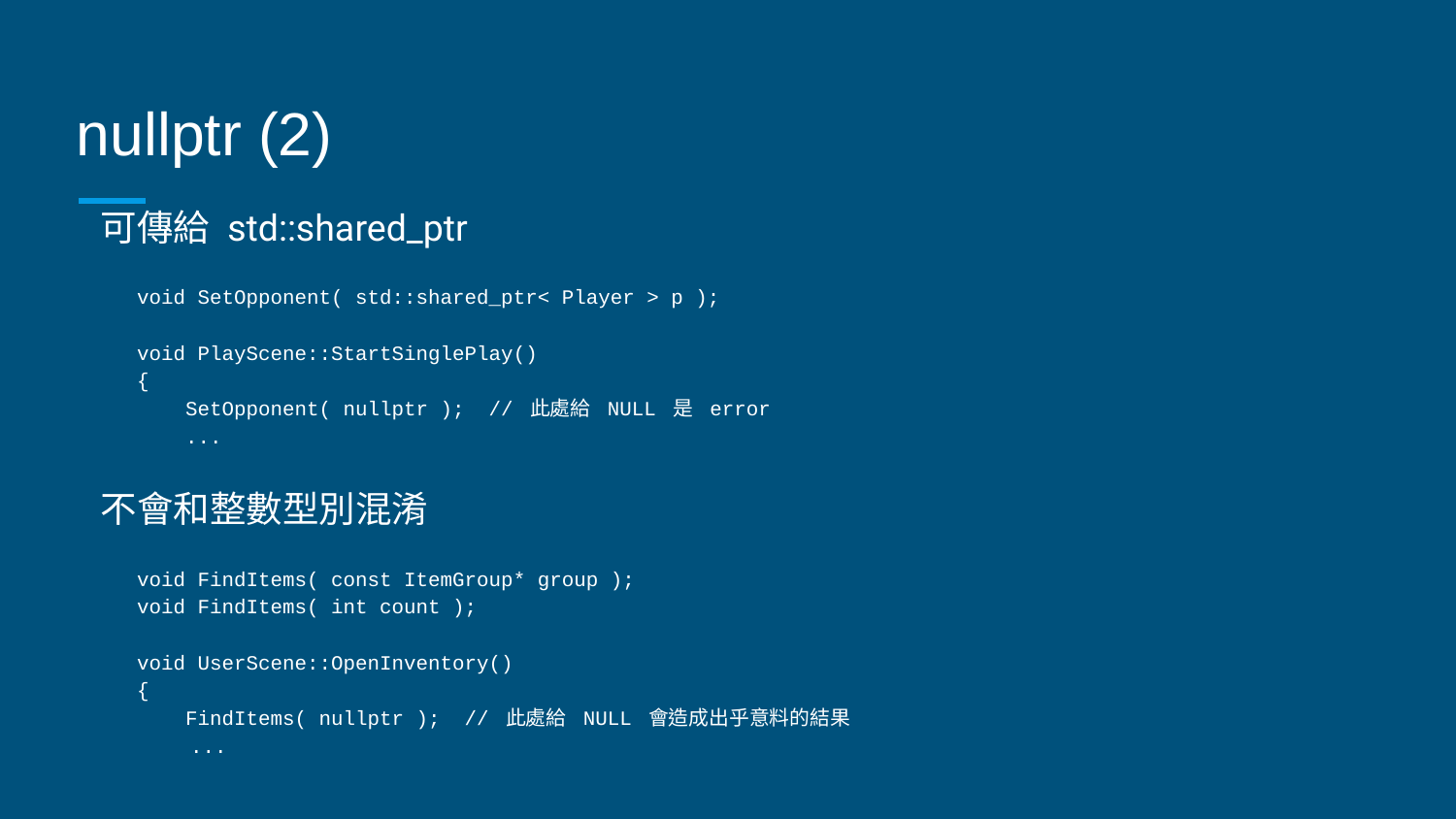

# nullptr (2)
可傳給 std::shared_ptr
void SetOpponent( std::shared_ptr< Player > p );
void PlayScene::StartSinglePlay()
{
    SetOpponent( nullptr );  // 此處給 NULL 是 error
    ...
不會和整數型別混淆
void FindItems( const ItemGroup* group );
void FindItems( int count );
void UserScene::OpenInventory()
{
    FindItems( nullptr );  // 此處給 NULL 會造成出乎意料的結果
    ...